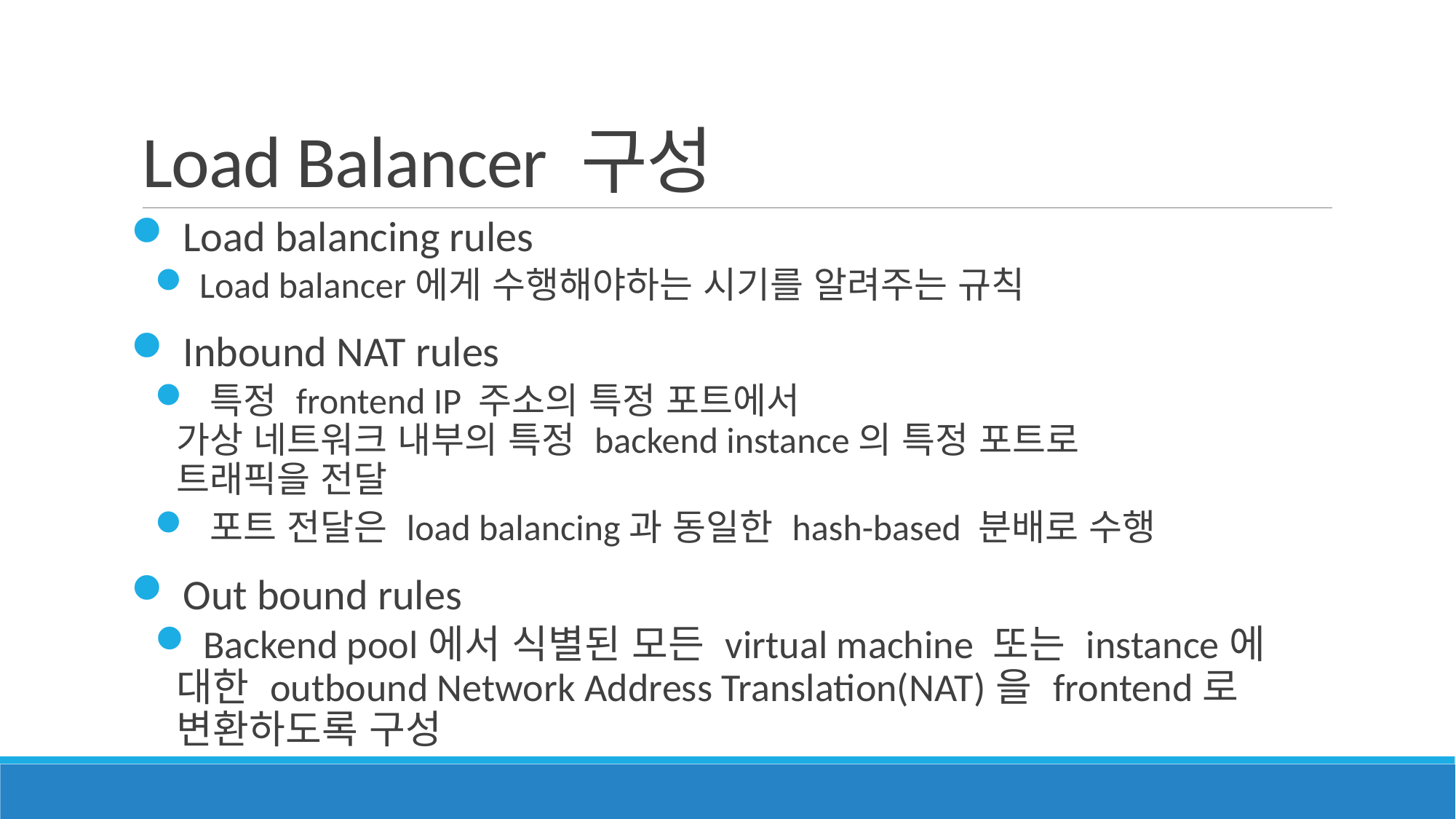

# Load Balancer 구성
 Load balancing rules
 Load balancer에게 수행해야하는 시기를 알려주는 규칙
 Inbound NAT rules
 특정 frontend IP 주소의 특정 포트에서
가상 네트워크 내부의 특정 backend instance의 특정 포트로
트래픽을 전달
 포트 전달은 load balancing과 동일한 hash-based 분배로 수행
 Out bound rules
 Backend pool에서 식별된 모든 virtual machine 또는 instance에 대한 outbound Network Address Translation(NAT)을 frontend로 변환하도록 구성